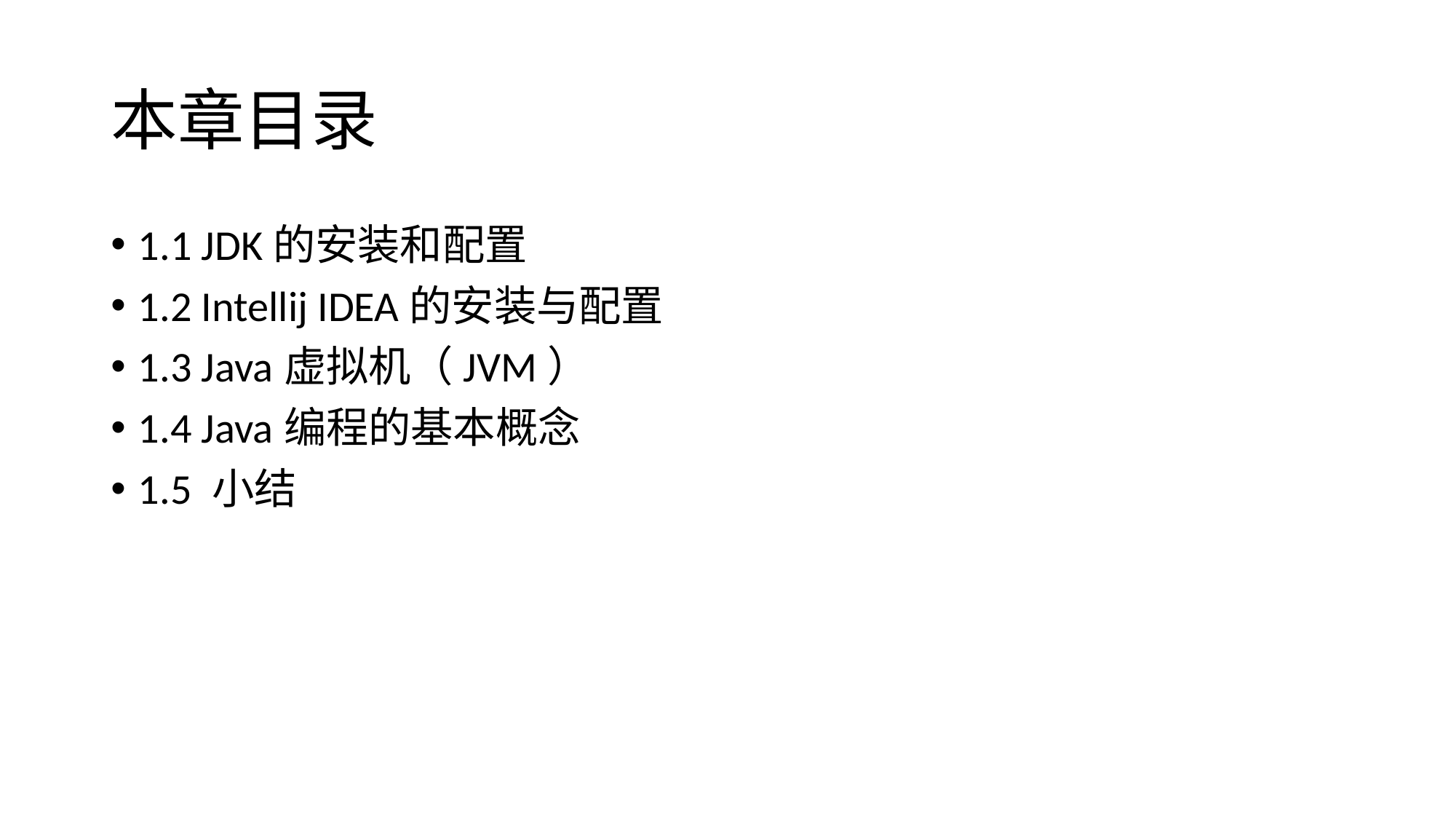

# 本章目录
1.1 JDK的安装和配置
1.2 Intellij IDEA的安装与配置
1.3 Java虚拟机（JVM）
1.4 Java编程的基本概念
1.5 小结